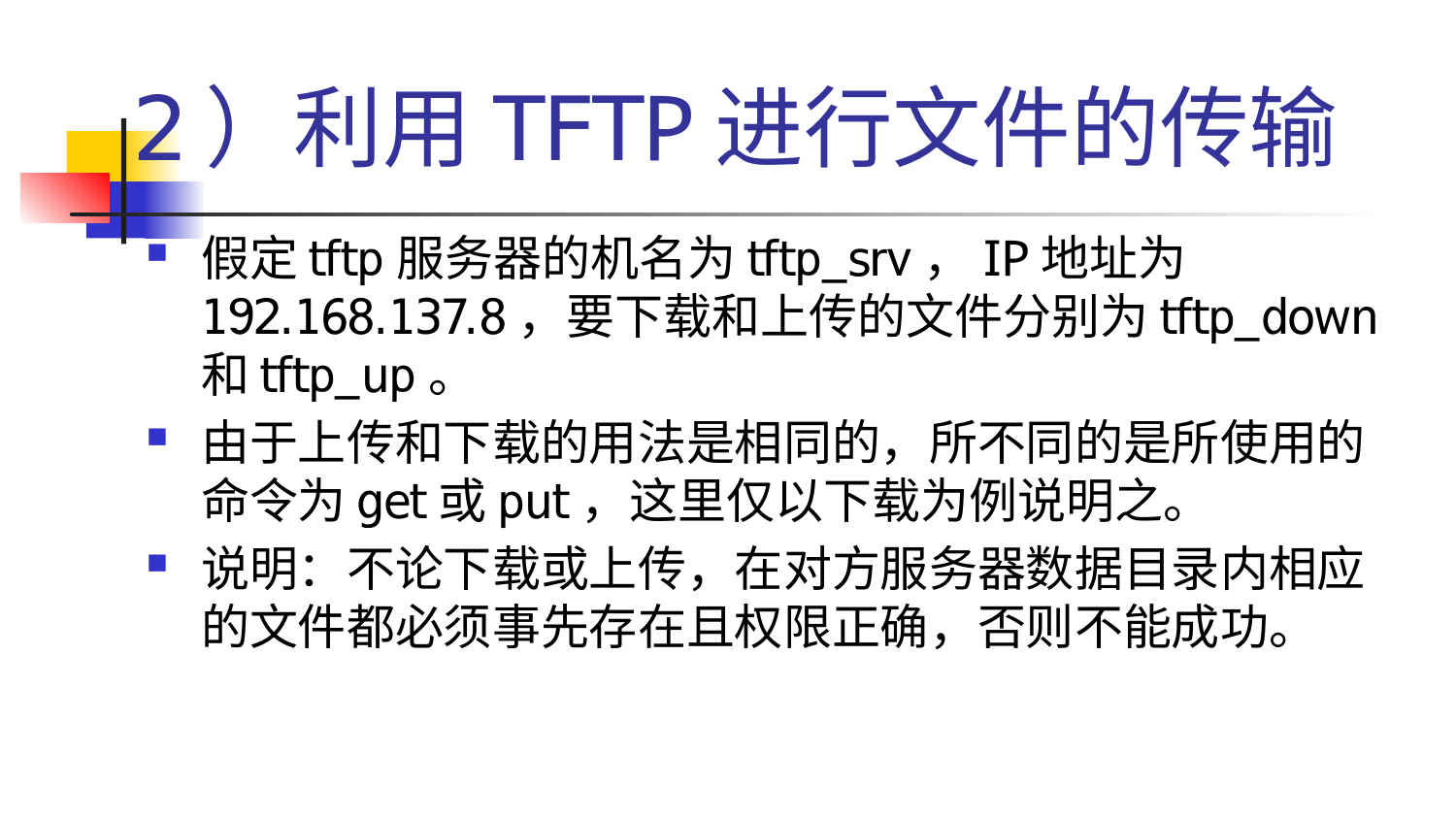

# 2）利用TFTP进行文件的传输
假定tftp服务器的机名为tftp_srv，IP地址为192.168.137.8，要下载和上传的文件分别为tftp_down和tftp_up。
由于上传和下载的用法是相同的，所不同的是所使用的命令为get或put，这里仅以下载为例说明之。
说明：不论下载或上传，在对方服务器数据目录内相应的文件都必须事先存在且权限正确，否则不能成功。